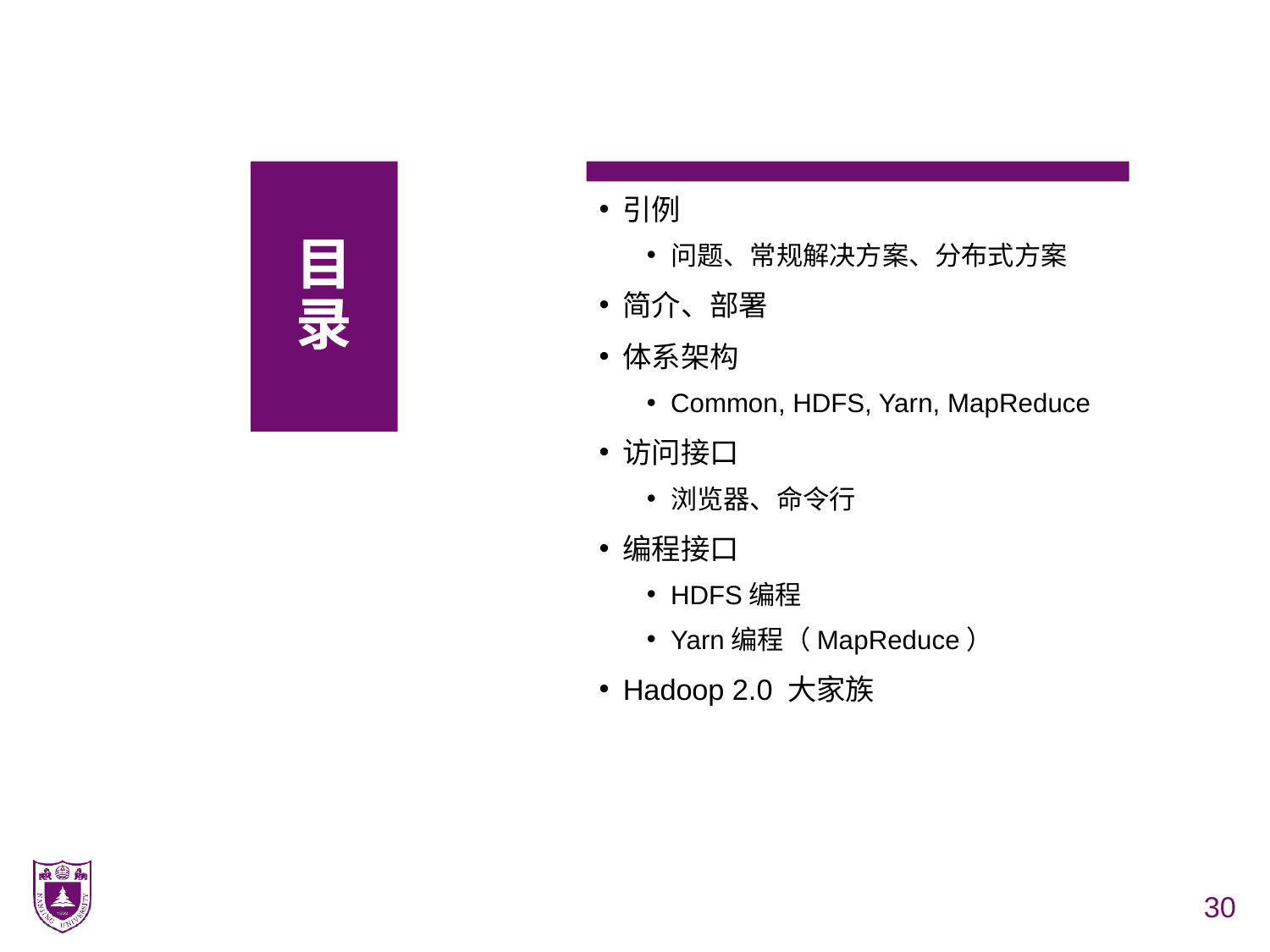

# 目 录

引例
问题、常规解决方案、分布式方案
简介、部署
体系架构
Common, HDFS, Yarn, MapReduce
访问接口
浏览器、命令行
编程接口
HDFS编程
Yarn编程（MapReduce）
Hadoop 2.0 大家族
30